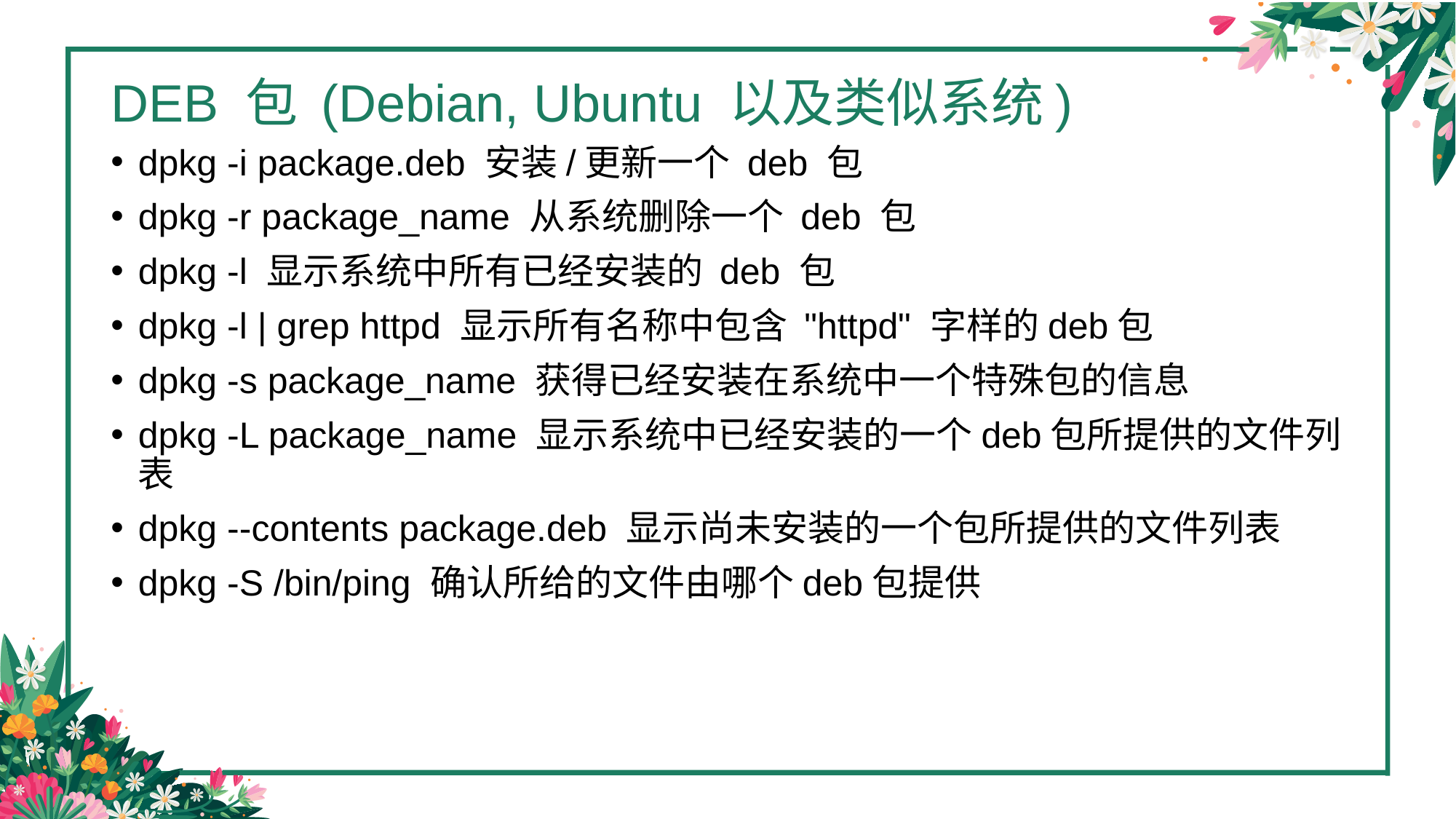

# DEB 包 (Debian, Ubuntu 以及类似系统)
dpkg -i package.deb 安装/更新一个 deb 包
dpkg -r package_name 从系统删除一个 deb 包
dpkg -l 显示系统中所有已经安装的 deb 包
dpkg -l | grep httpd 显示所有名称中包含 "httpd" 字样的deb包
dpkg -s package_name 获得已经安装在系统中一个特殊包的信息
dpkg -L package_name 显示系统中已经安装的一个deb包所提供的文件列表
dpkg --contents package.deb 显示尚未安装的一个包所提供的文件列表
dpkg -S /bin/ping 确认所给的文件由哪个deb包提供